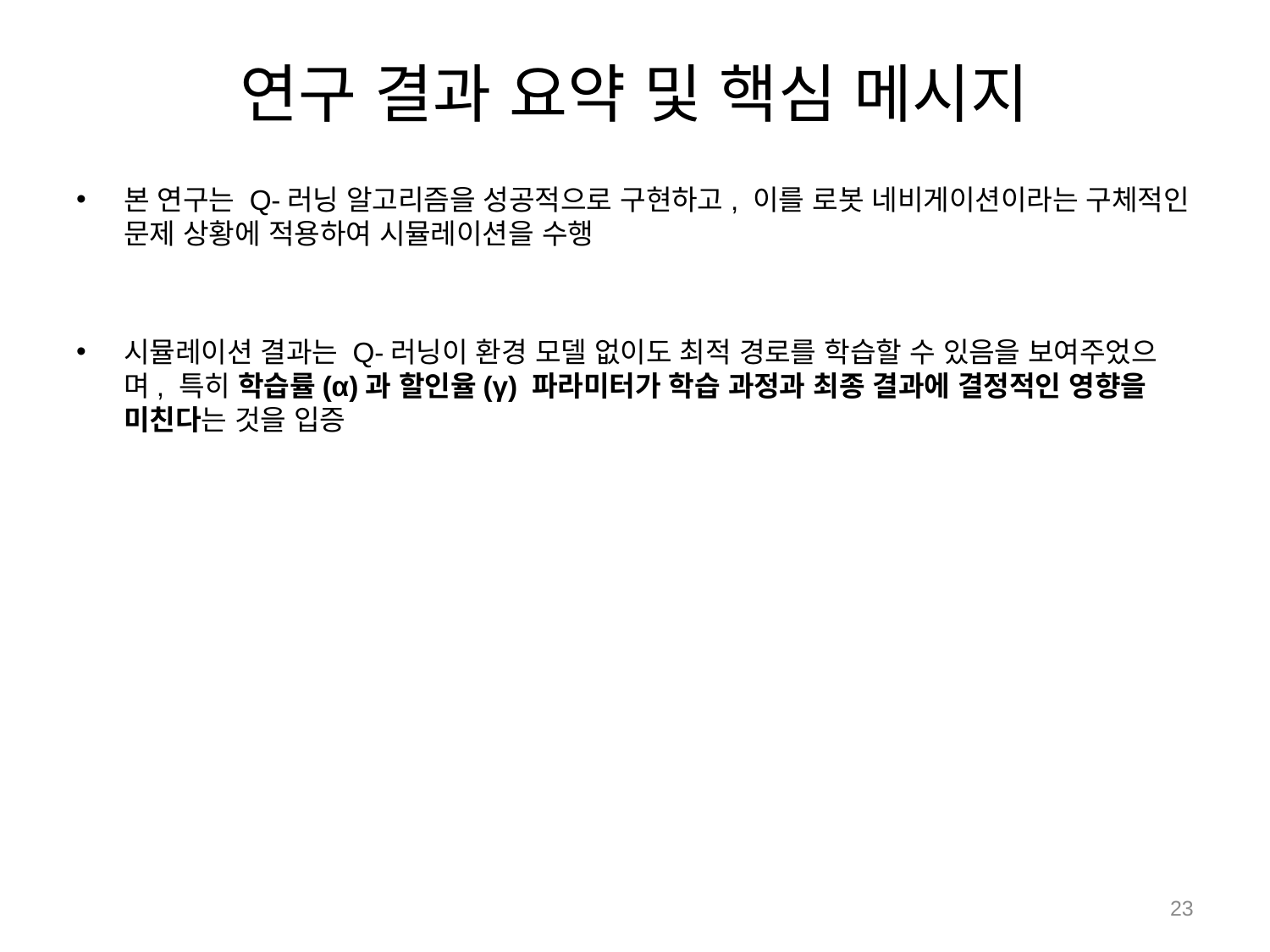

# 연구 결과 요약 및 핵심 메시지
본 연구는 Q-러닝 알고리즘을 성공적으로 구현하고, 이를 로봇 네비게이션이라는 구체적인 문제 상황에 적용하여 시뮬레이션을 수행

시뮬레이션 결과는 Q-러닝이 환경 모델 없이도 최적 경로를 학습할 수 있음을 보여주었으며, 특히 학습률(α)과 할인율(γ) 파라미터가 학습 과정과 최종 결과에 결정적인 영향을 미친다는 것을 입증
23